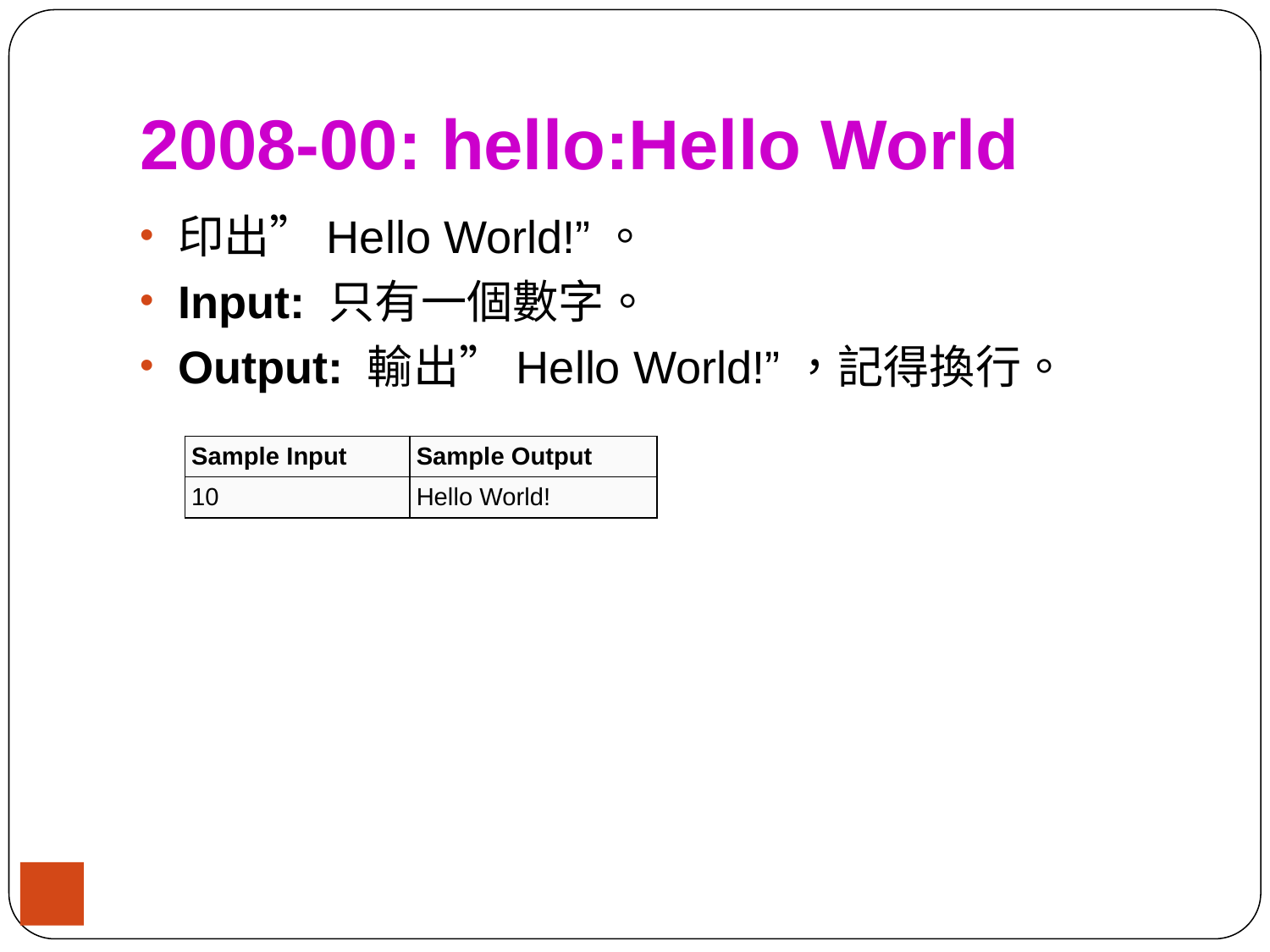

# 2008-00: hello:Hello World
印出”Hello World!”。
Input: 只有一個數字。
Output: 輸出”Hello World!”，記得換行。
| Sample Input | Sample Output |
| --- | --- |
| 10 | Hello World! |